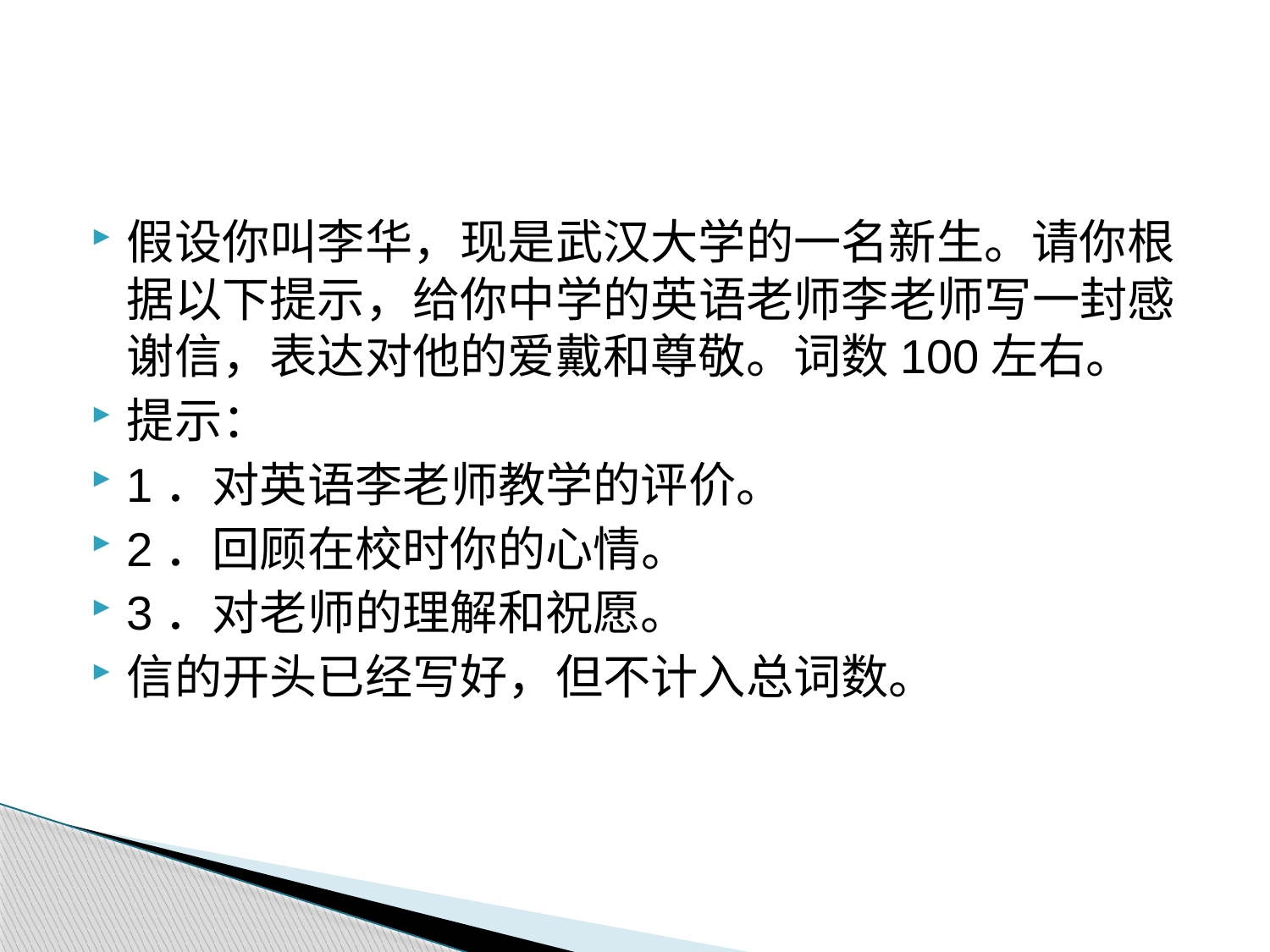

#
假设你叫李华，现是武汉大学的一名新生。请你根据以下提示，给你中学的英语老师李老师写一封感谢信，表达对他的爱戴和尊敬。词数100左右。
提示：
1．对英语李老师教学的评价。
2．回顾在校时你的心情。
3．对老师的理解和祝愿。
信的开头已经写好，但不计入总词数。